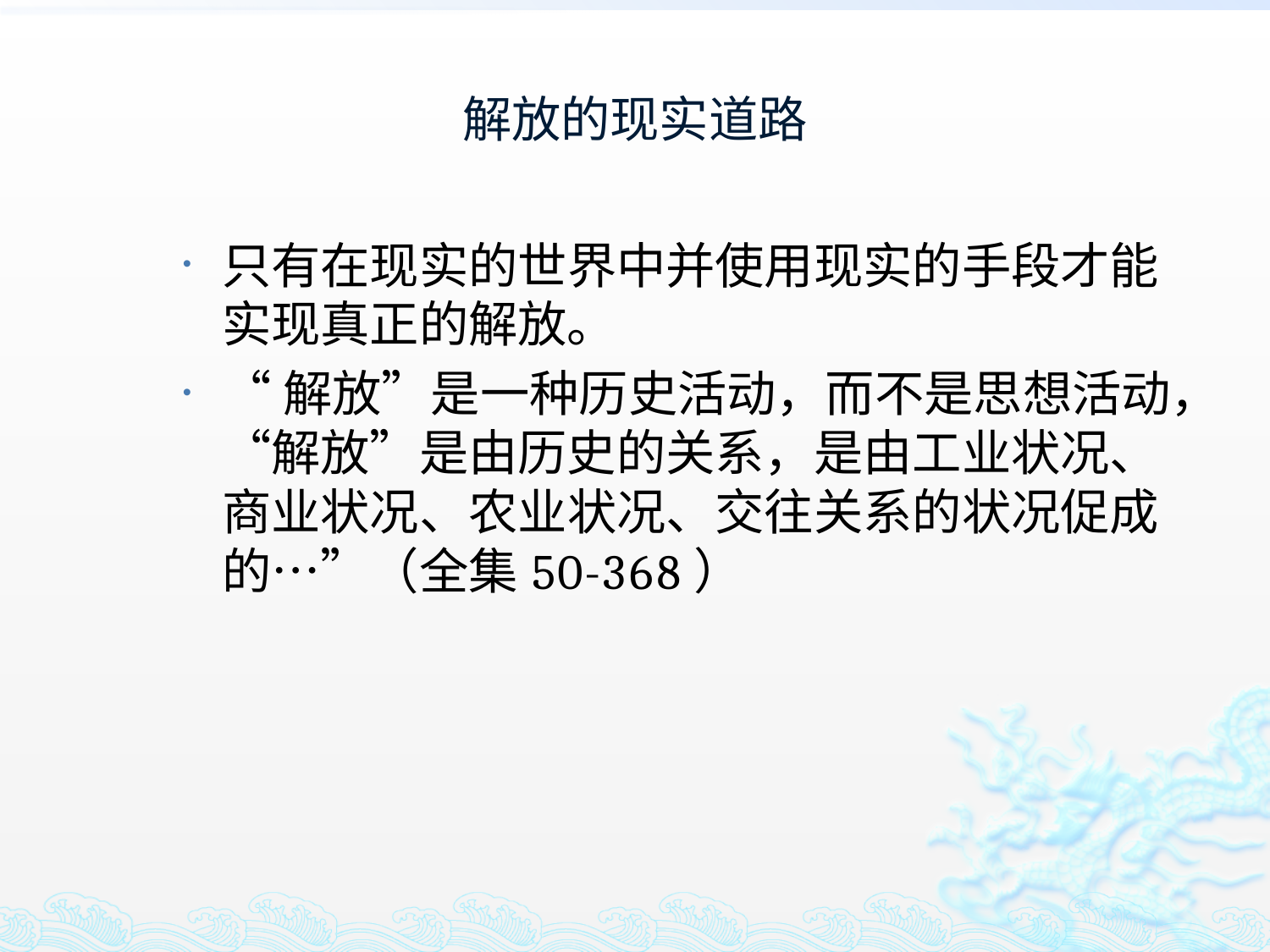

# 解放的现实道路
只有在现实的世界中并使用现实的手段才能实现真正的解放。
“解放”是一种历史活动，而不是思想活动，“解放”是由历史的关系，是由工业状况、商业状况、农业状况、交往关系的状况促成的…”（全集50-368）